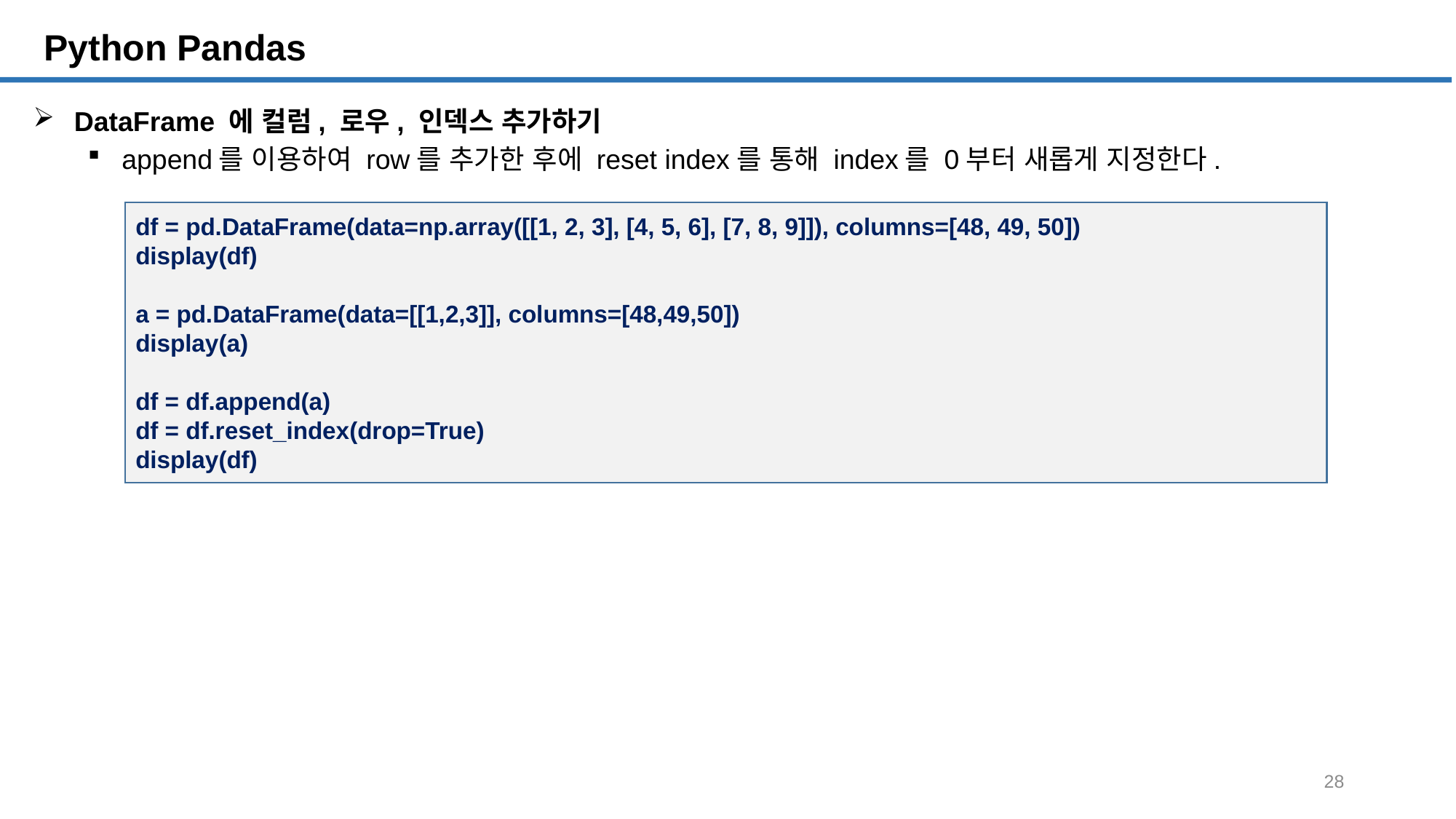

SQL 튜닝 개요
# Python Pandas

DataFrame 에 컬럼, 로우, 인덱스 추가하기
append를 이용하여 row를 추가한 후에 reset index를 통해 index를 0부터 새롭게 지정한다.
df = pd.DataFrame(data=np.array([[1, 2, 3], [4, 5, 6], [7, 8, 9]]), columns=[48, 49, 50])
display(df)

a = pd.DataFrame(data=[[1,2,3]], columns=[48,49,50])
display(a)

df = df.append(a)
df = df.reset_index(drop=True)
display(df)
28